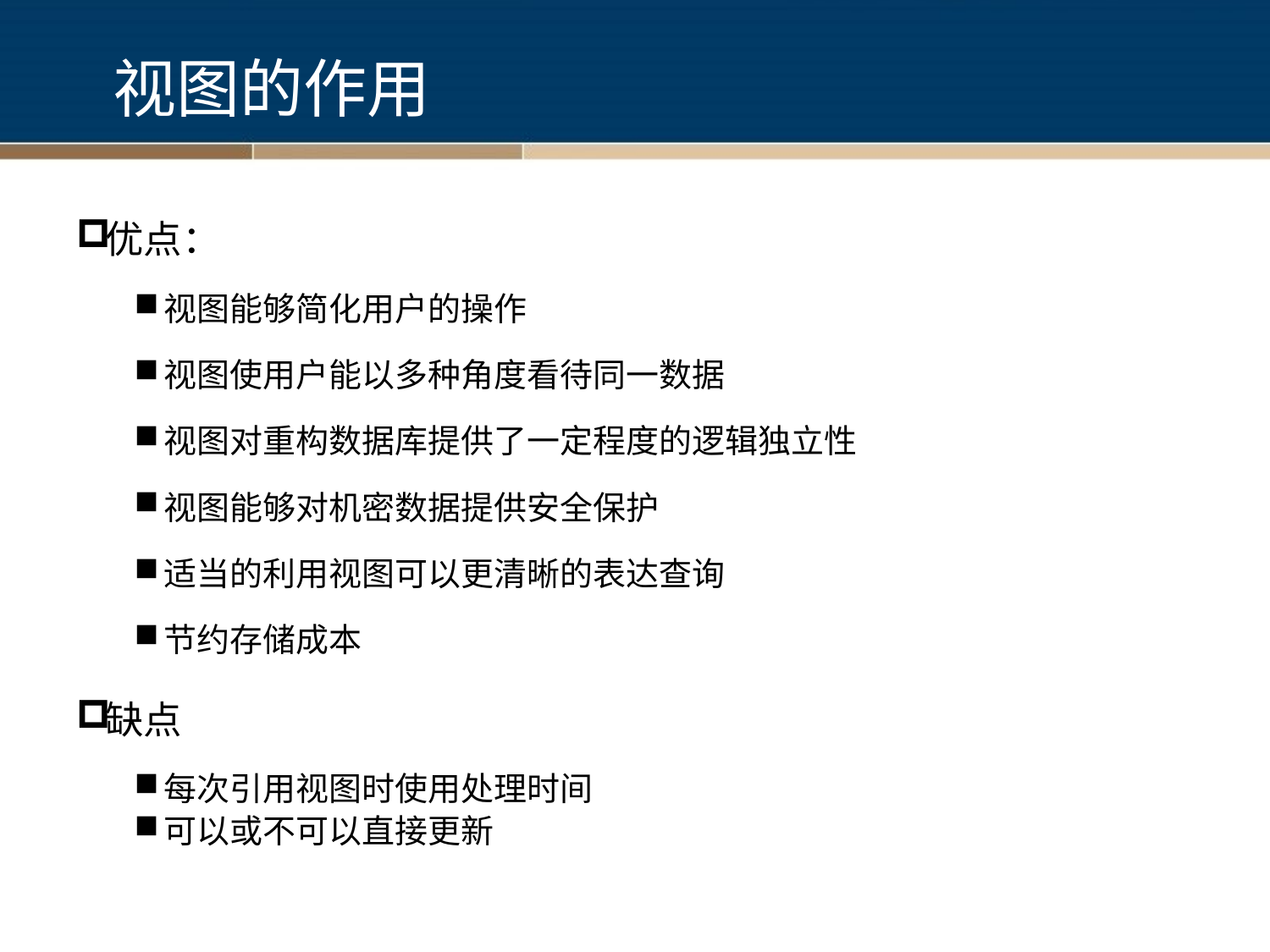

视图的作用
优点：
视图能够简化用户的操作
视图使用户能以多种角度看待同一数据
视图对重构数据库提供了一定程度的逻辑独立性
视图能够对机密数据提供安全保护
适当的利用视图可以更清晰的表达查询
节约存储成本
缺点
每次引用视图时使用处理时间
可以或不可以直接更新